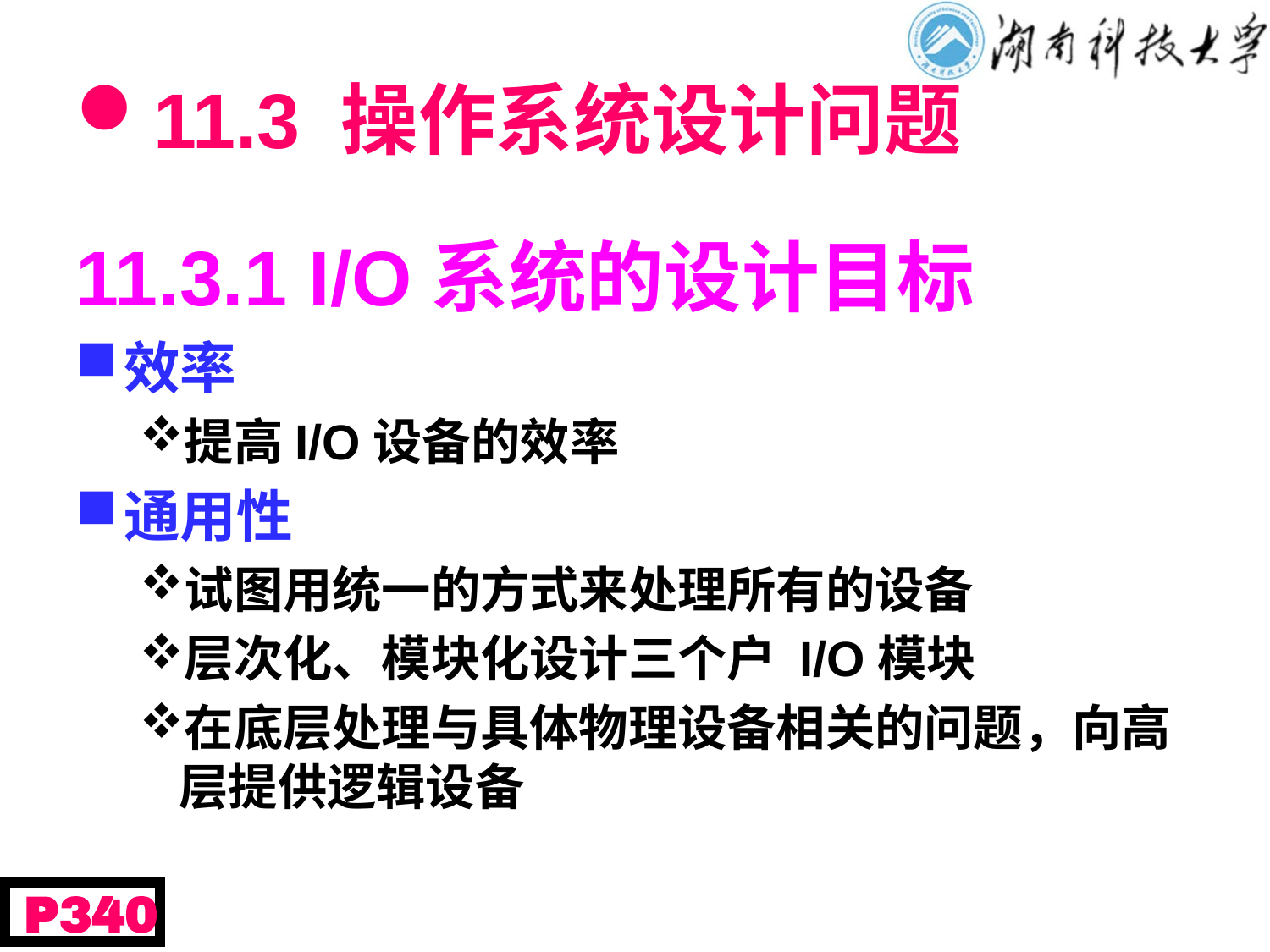

# 11.3 操作系统设计问题
11.3.1 I/O系统的设计目标
效率
提高I/O设备的效率
通用性
试图用统一的方式来处理所有的设备
层次化、模块化设计三个户 I/O模块
在底层处理与具体物理设备相关的问题，向高层提供逻辑设备
 P340